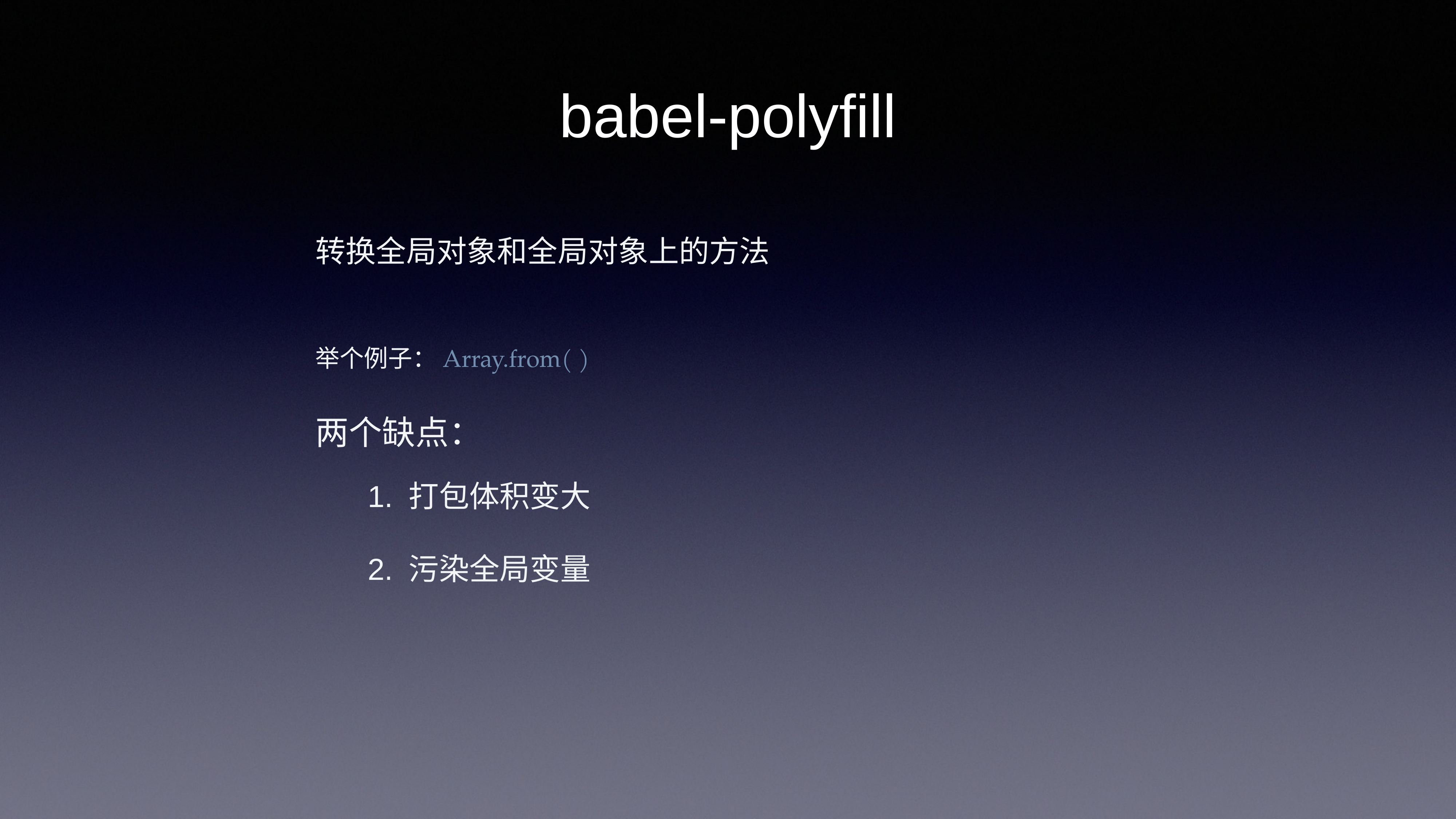

babel-polyfill
转换全局对象和全局对象上的方法
举个例子：Array.from( )
两个缺点：
1. 打包体积变大

2. 污染全局变量